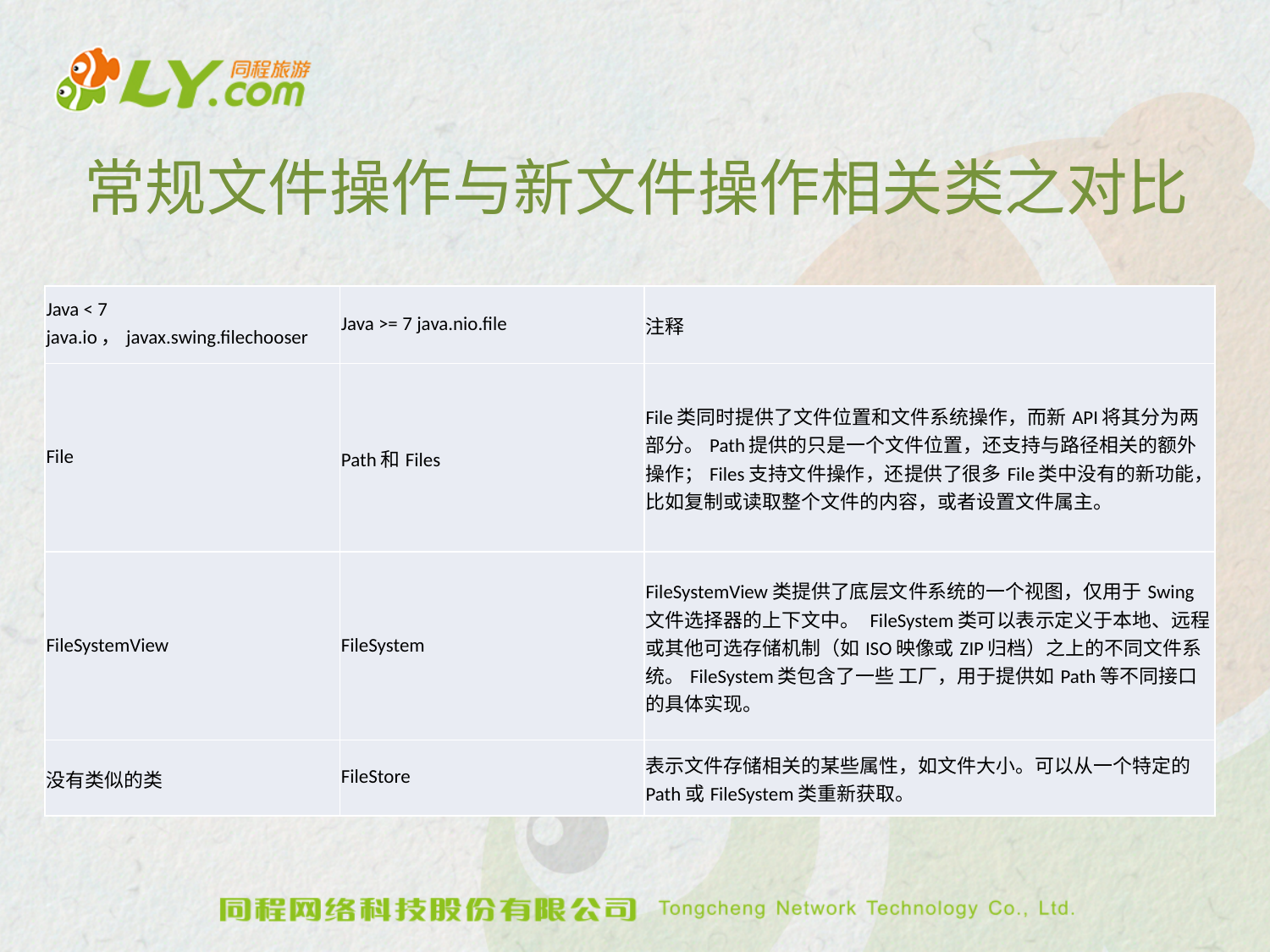

# 常规文件操作与新文件操作相关类之对比
| Java < 7 java.io，javax.swing.filechooser | Java >= 7 java.nio.file | 注释 |
| --- | --- | --- |
| File | Path和Files | File类同时提供了文件位置和文件系统操作，而新API将其分为两部分。Path提供的只是一个文件位置，还支持与路径相关的额外操作；Files支持文件操作，还提供了很多File类中没有的新功能，比如复制或读取整个文件的内容，或者设置文件属主。 |
| FileSystemView | FileSystem | FileSystemView类提供了底层文件系统的一个视图，仅用于Swing文件选择器的上下文中。 FileSystem类可以表示定义于本地、远程或其他可选存储机制（如ISO映像或ZIP归档）之上的不同文件系统。FileSystem类包含了一些 工厂，用于提供如Path等不同接口的具体实现。 |
| 没有类似的类 | FileStore | 表示文件存储相关的某些属性，如文件大小。可以从一个特定的Path或FileSystem类重新获取。 |